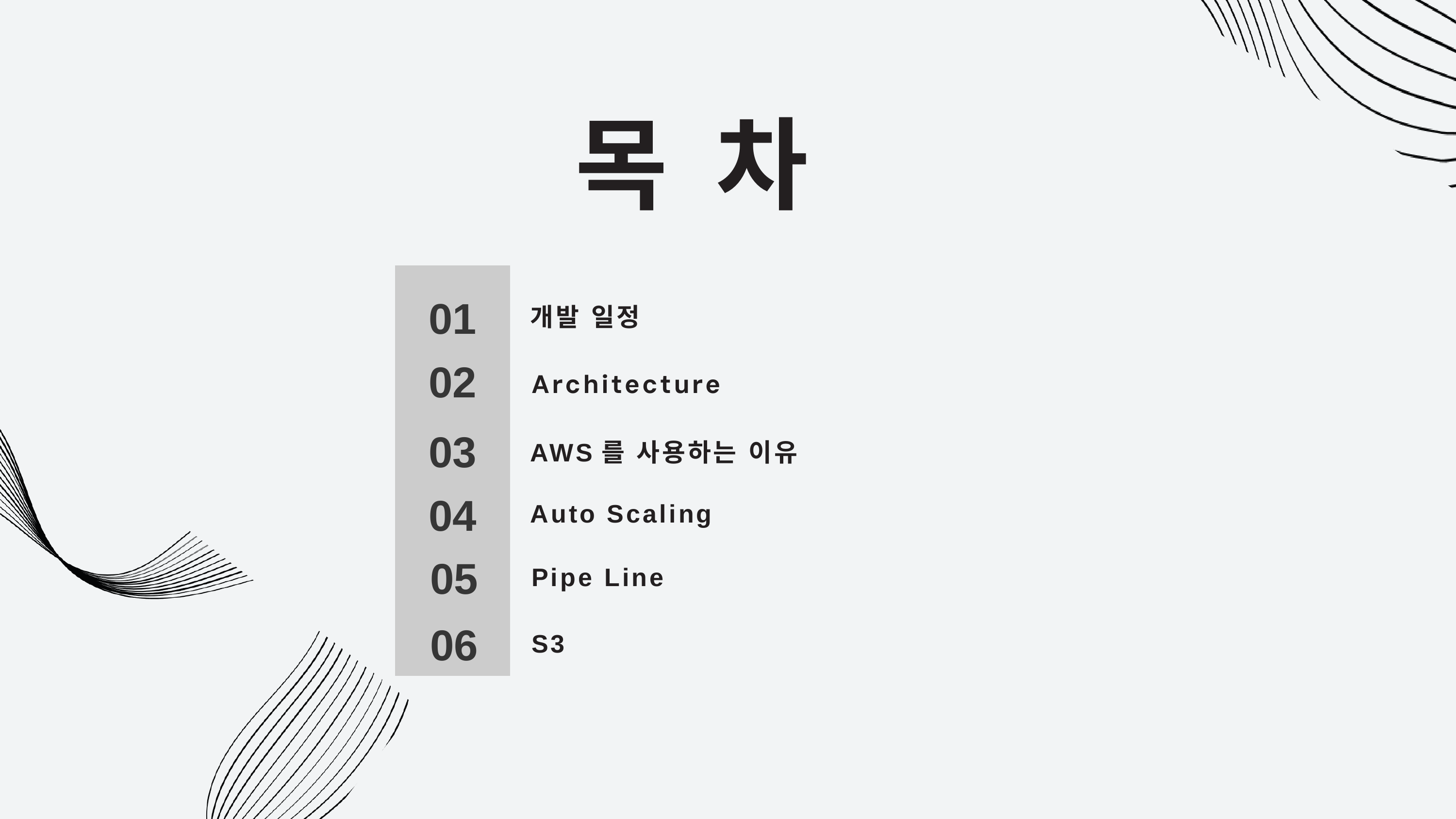

목 차

01
개발 일정
02
Architecture
03
AWS를 사용하는 이유

04
Auto Scaling
05
Pipe Line
06
S3